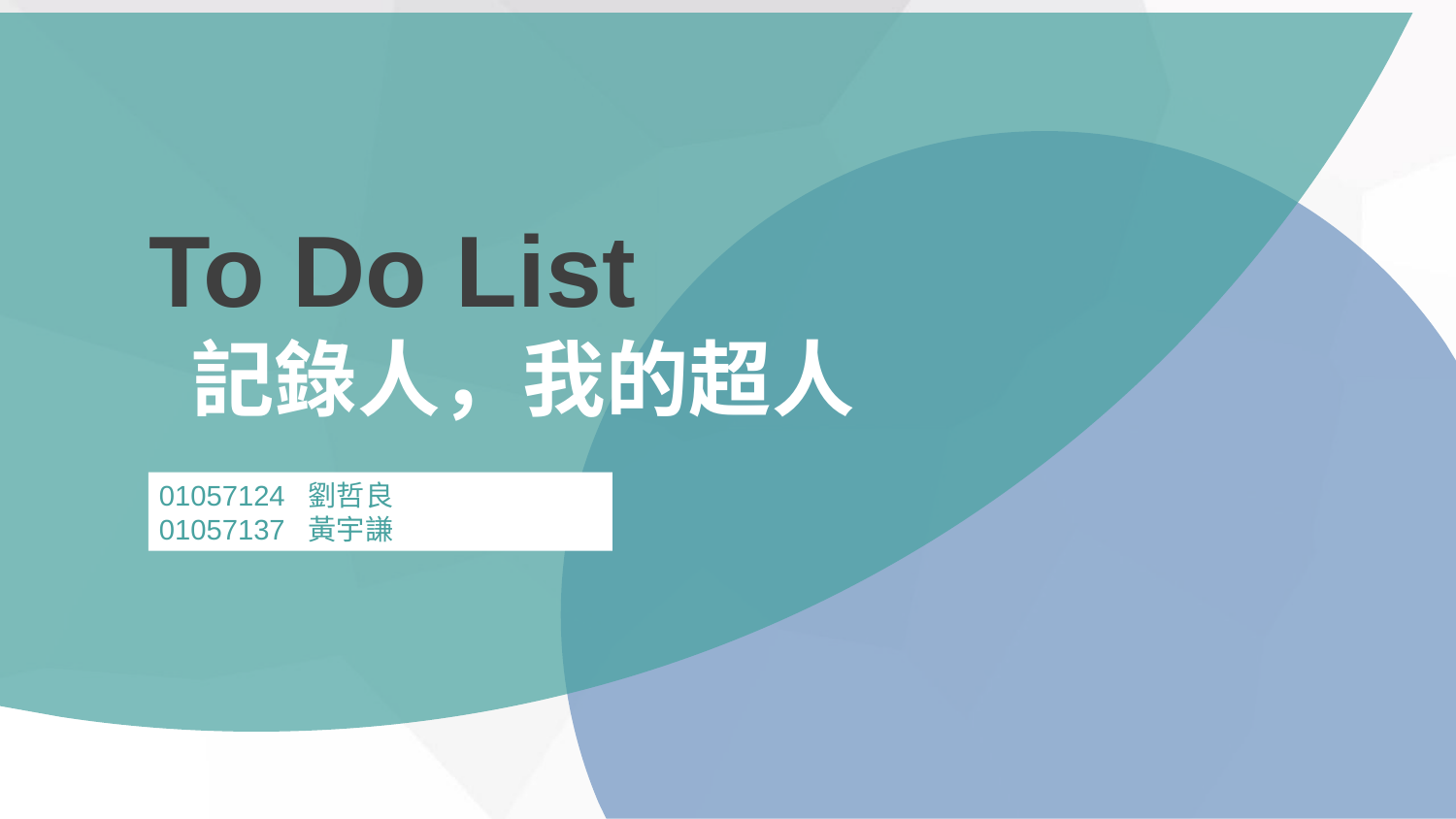

To Do List
 記錄人，我的超人
01057124  劉哲良
01057137  黃宇謙